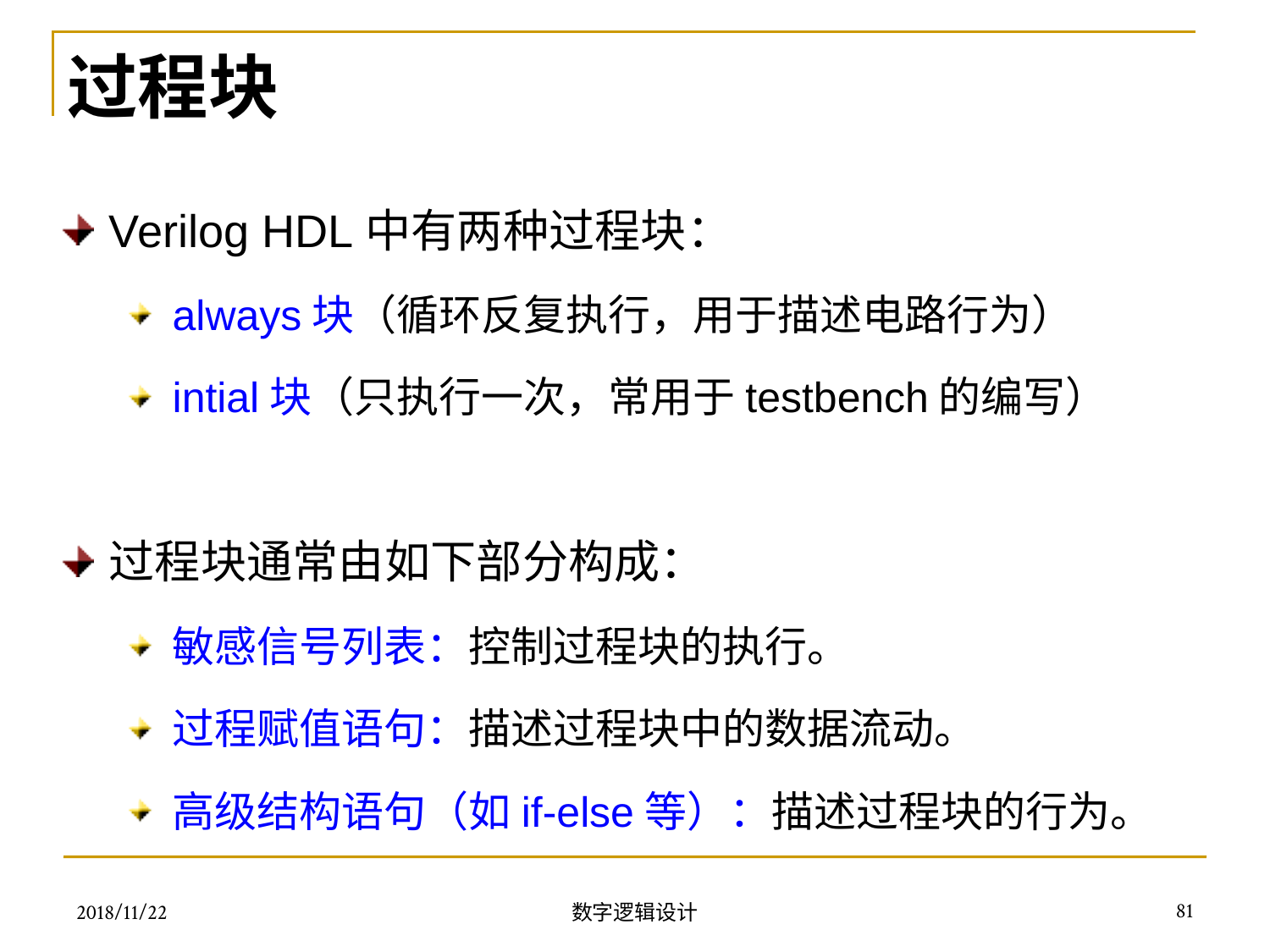

过程块
Verilog HDL中有两种过程块：
always块（循环反复执行，用于描述电路行为）
intial块（只执行一次，常用于testbench的编写）

过程块通常由如下部分构成：
敏感信号列表：控制过程块的执行。
过程赋值语句：描述过程块中的数据流动。
高级结构语句（如if-else等）：描述过程块的行为。
2018/11/22
81
数字逻辑设计